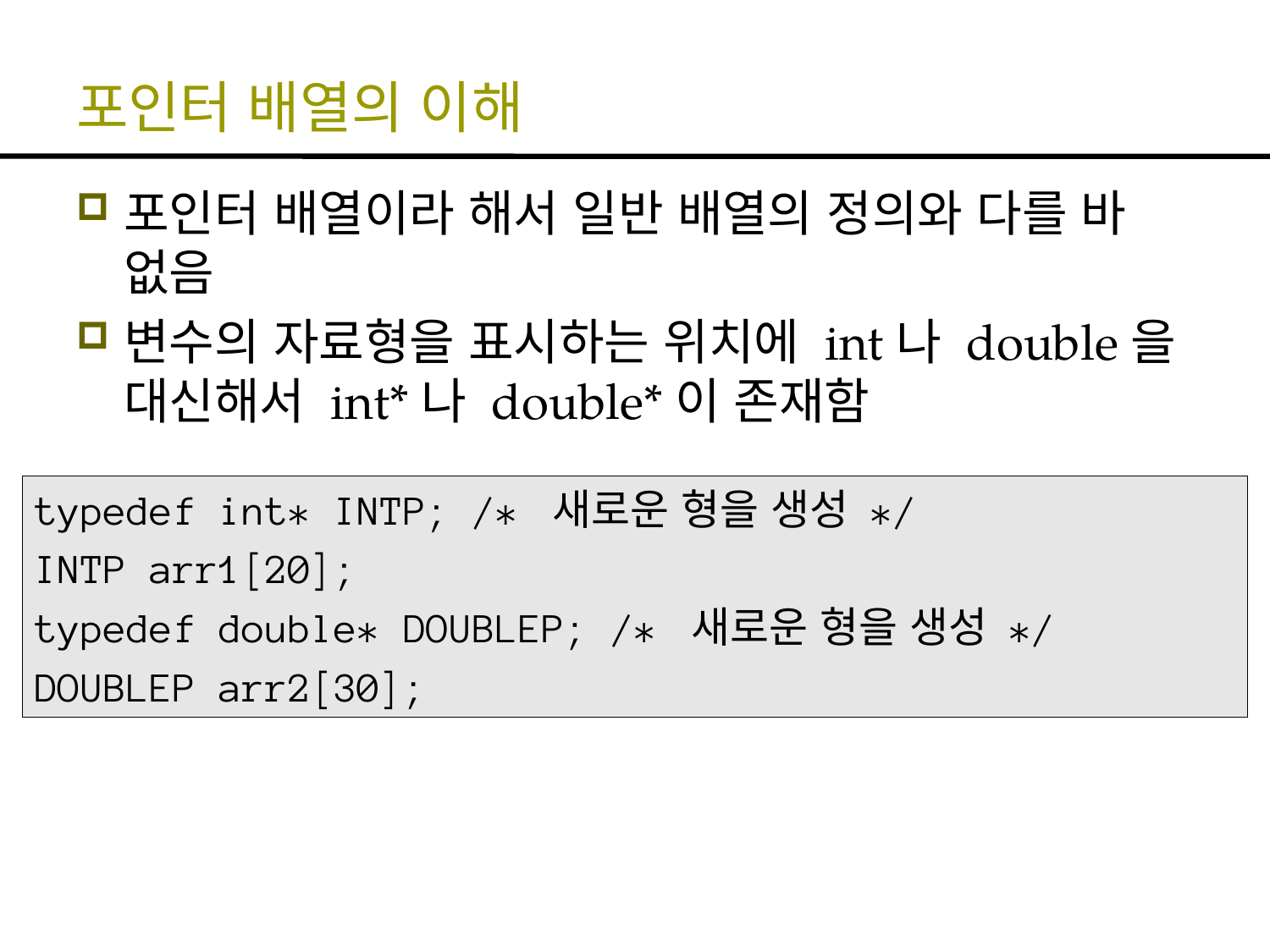

# 포인터 배열의 이해
포인터 배열이라 해서 일반 배열의 정의와 다를 바 없음
변수의 자료형을 표시하는 위치에 int나 double을 대신해서 int*나 double*이 존재함
typedef int* INTP; /* 새로운 형을 생성 */
INTP arr1[20];
typedef double* DOUBLEP; /* 새로운 형을 생성 */
DOUBLEP arr2[30];